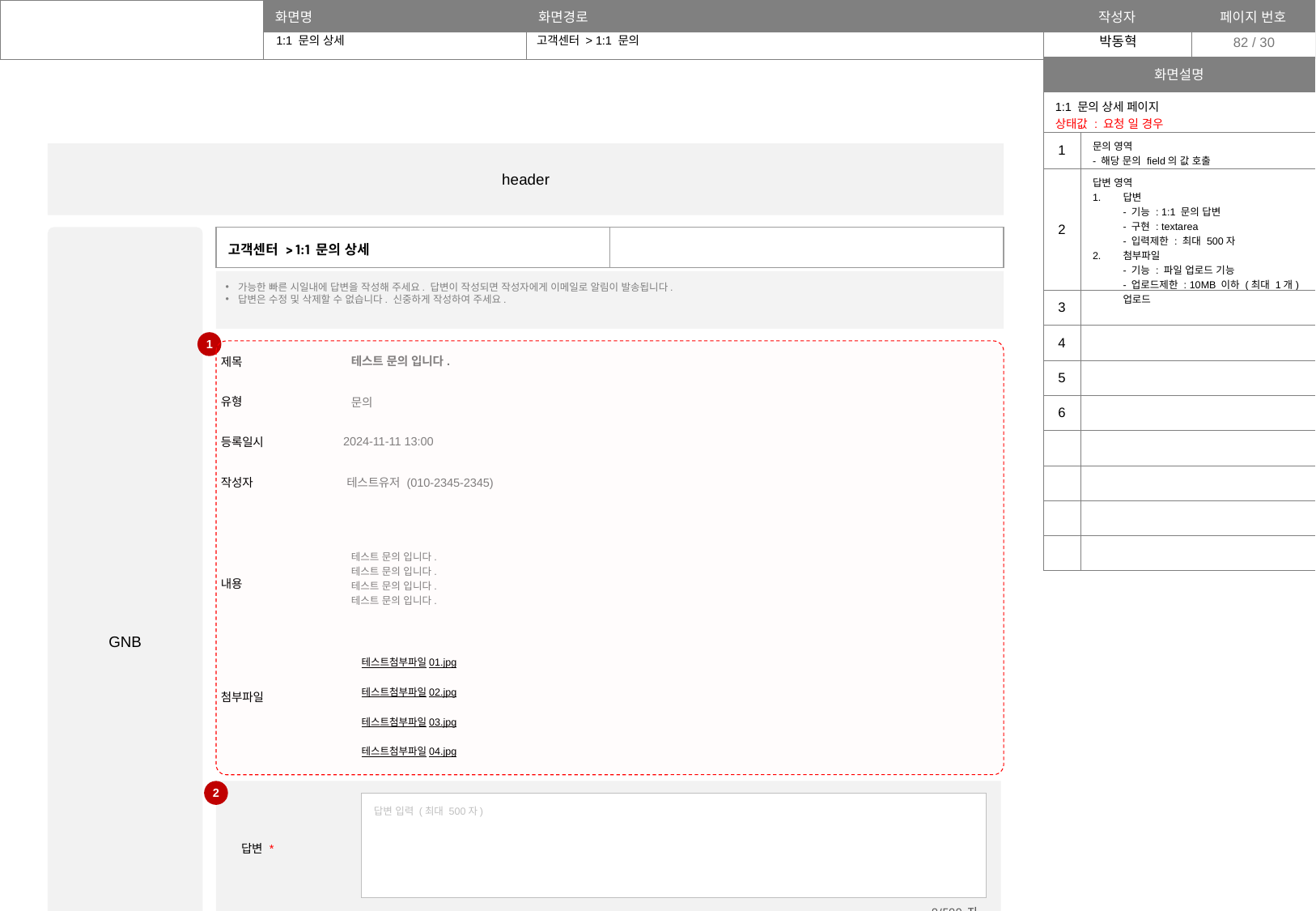

1:1 문의 상세
고객센터 > 1:1 문의
82
| 화면설명 |  |
| --- | --- |
| 1:1 문의 상세 페이지 상태값 : 요청 일 경우 |  |
| 1 | 문의 영역 - 해당 문의 field의 값 호출 |
| 2 | 답변 영역 답변 - 기능 : 1:1 문의 답변 - 구현 : textarea - 입력제한 : 최대 500자 첨부파일 - 기능 : 파일 업로드 기능 - 업로드제한 : 10MB 이하 (최대 1개) 업로드 |
| 3 |  |
| 4 |  |
| 5 |  |
| 6 |  |
|  |  |
|  |  |
|  |  |
|  |  |
header
GNB
| 고객센터 > 1:1 문의 상세 |  |
| --- | --- |
가능한 빠른 시일내에 답변을 작성해 주세요. 답변이 작성되면 작성자에게 이메일로 알림이 발송됩니다.
답변은 수정 및 삭제할 수 없습니다. 신중하게 작성하여 주세요.

1

| 제목 |  |
| --- | --- |
| 유형 |  |
| 등록일시 | 2024-11-11 13:00 |
| 작성자 | 테스트유저 (010-2345-2345) |
| 내용 |  |
| 첨부파일 |  |
| 테스트 문의 입니다. |
| --- |
| 문의 |
| --- |
| 테스트 문의 입니다. 테스트 문의 입니다. 테스트 문의 입니다. 테스트 문의 입니다. |
| --- |
테스트첨부파일01.jpg
테스트첨부파일02.jpg
테스트첨부파일03.jpg
테스트첨부파일04.jpg
2

답변 입력 (최대 500자)
| 답변 \* |  |
| --- | --- |
0/500 자
| 첨부파일 | 클릭 혹은 파일을 이곳에 드롭하세요 파일 최대 10MB(등록 파일 개수 최대 1개) |
| --- | --- |
팬택공지_첨부1.docx
삭제
목록
저장
footer
필수 항목이 모두 입력되었는가?
NO
YES

필수 항목을 다시 확인해 주세요.
답변은 수정/삭제 할 수 없습니다.
저장 하시겠습니까?
확인
저장
취소

저장 되었습니다.
확인
1:1 문의 목록 page 이동